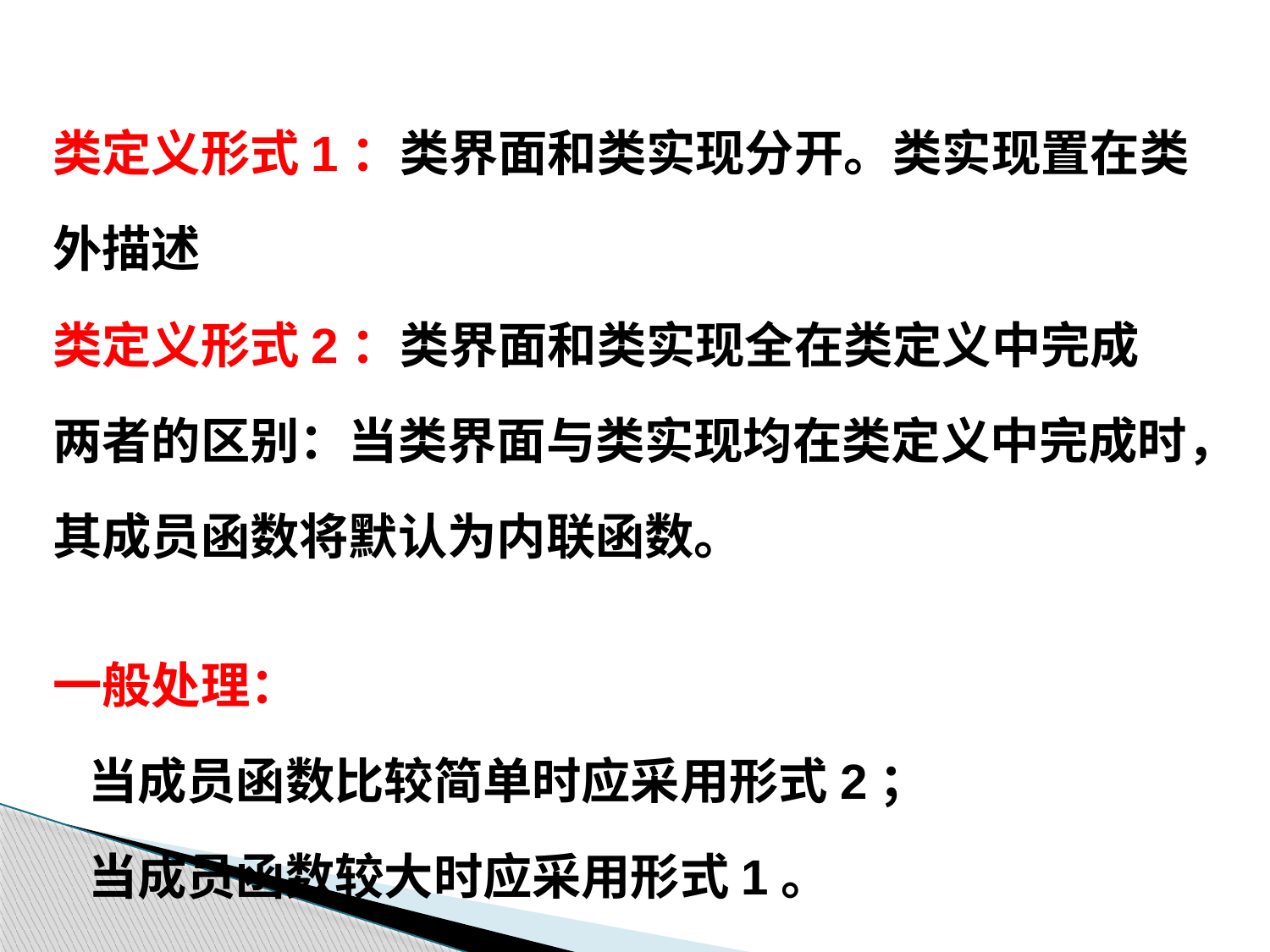

类定义形式1：类界面和类实现分开。类实现置在类
外描述
类定义形式2：类界面和类实现全在类定义中完成
两者的区别：当类界面与类实现均在类定义中完成时，
其成员函数将默认为内联函数。

一般处理：
	当成员函数比较简单时应采用形式2；
	当成员函数较大时应采用形式1。